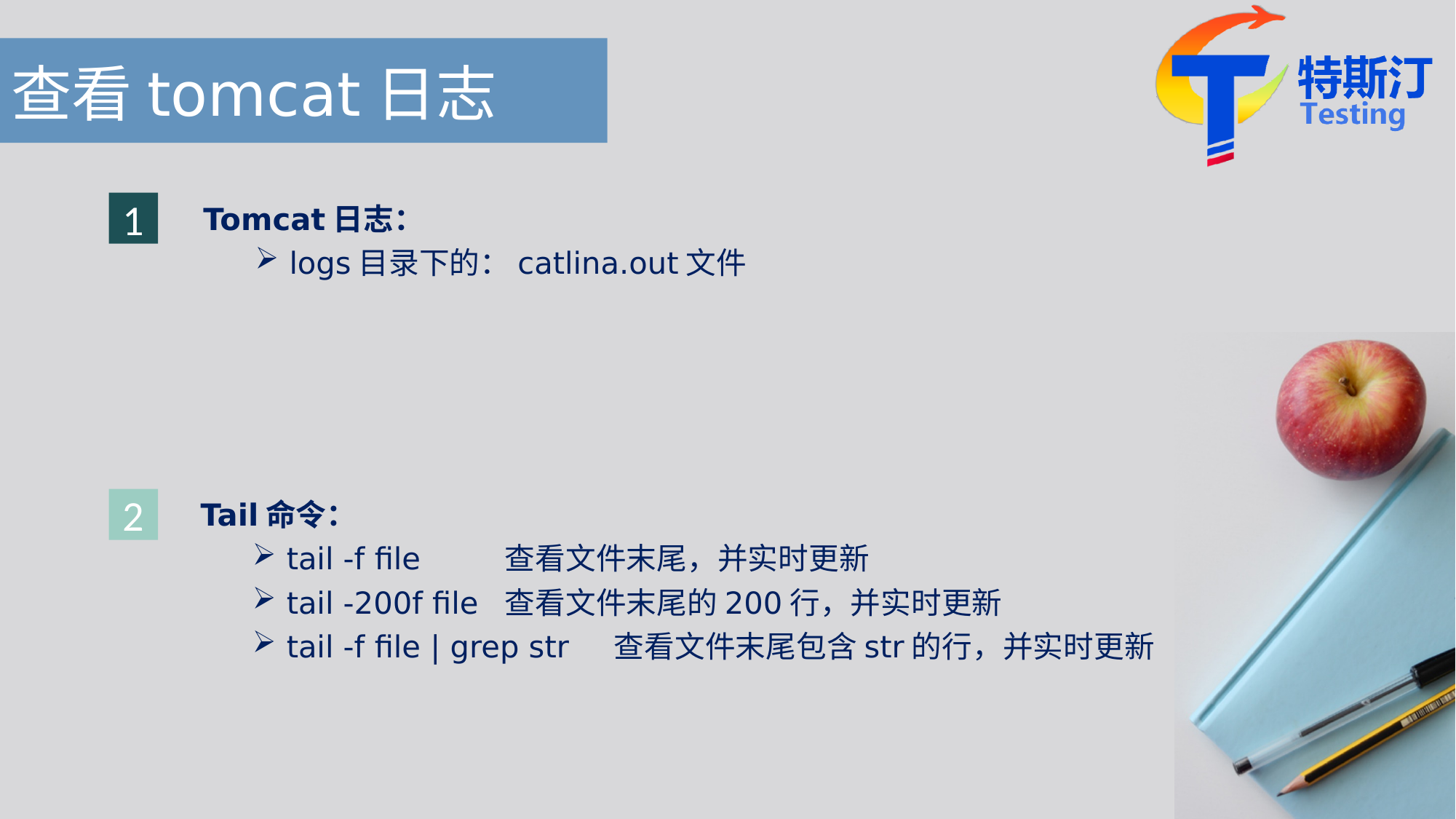

# 查看tomcat日志
1
Tomcat日志：
logs目录下的：catlina.out文件
Tail命令：
tail -f file	查看文件末尾，并实时更新
tail -200f file	查看文件末尾的200行，并实时更新
tail -f file | grep str	查看文件末尾包含str的行，并实时更新
2